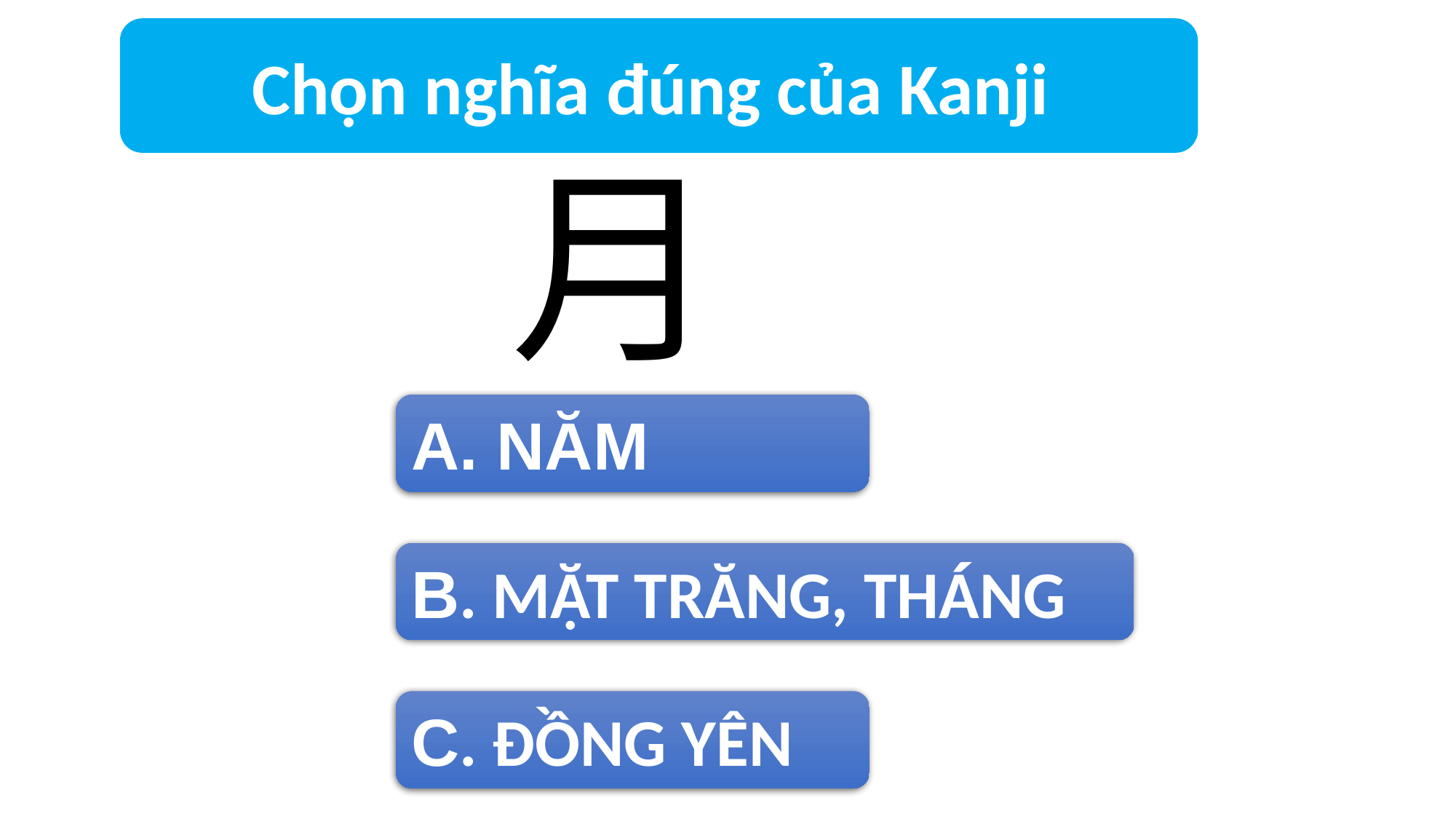

Chọn nghĩa đúng của Kanji
月
A. NĂM
B. MẶT TRĂNG, THÁNG
C. ĐỒNG YÊN